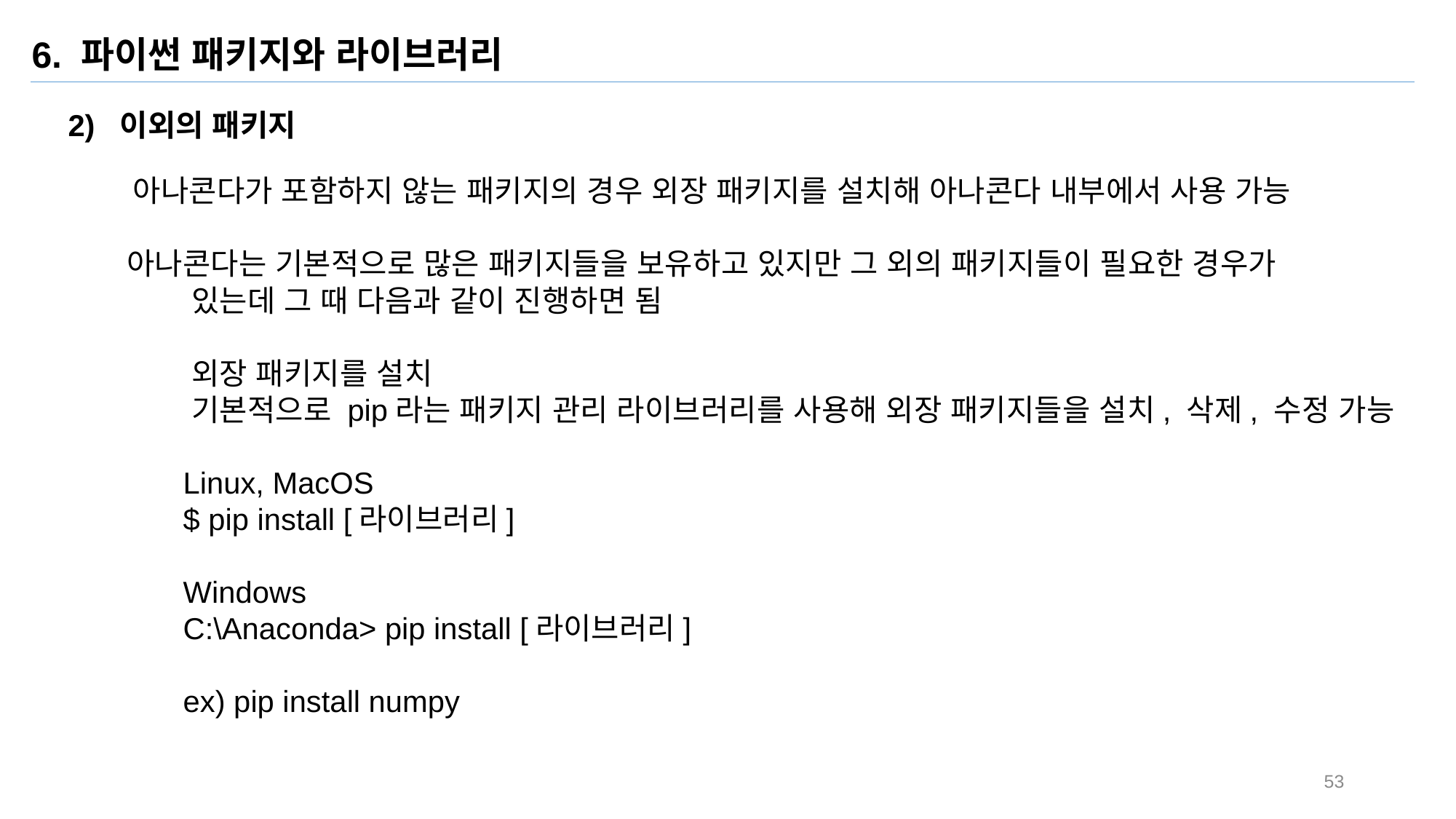

6. 파이썬 패키지와 라이브러리
2)   이외의 패키지
아나콘다가 포함하지 않는 패키지의 경우 외장 패키지를 설치해 아나콘다 내부에서 사용 가능
      아나콘다는 기본적으로 많은 패키지들을 보유하고 있지만 그 외의 패키지들이 필요한 경우가
      있는데 그 때 다음과 같이 진행하면 됨

      외장 패키지를 설치
      기본적으로 pip라는 패키지 관리 라이브러리를 사용해 외장 패키지들을 설치, 삭제, 수정 가능

      Linux, MacOS
      $ pip install [라이브러리]

      Windows
      C:\Anaconda> pip install [라이브러리]

      ex) pip install numpy
#1
#2
#3
#4
#5
53